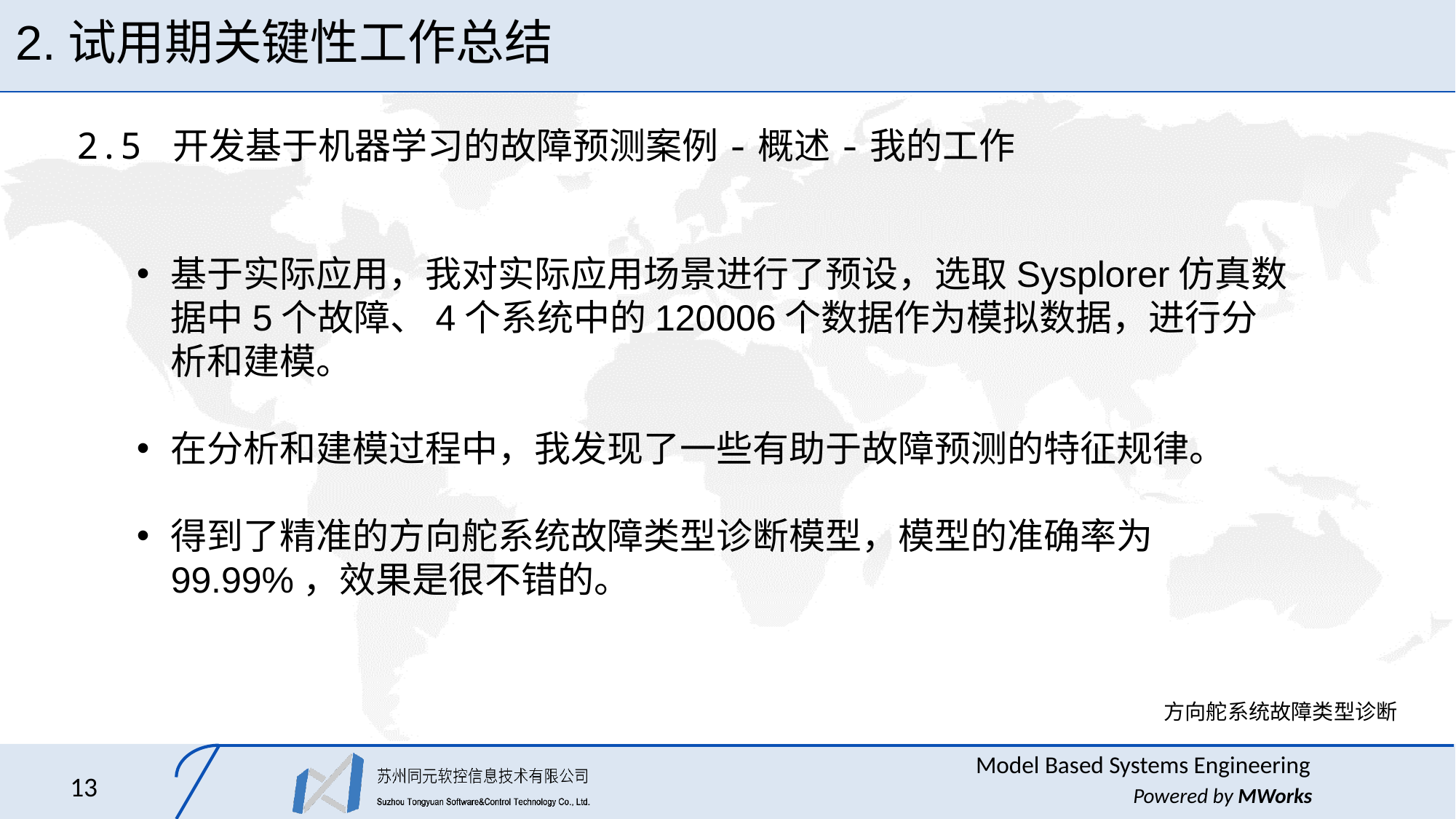

# 2.试用期关键性工作总结
2.5 开发基于机器学习的故障预测案例-概述-我的工作
基于实际应用，我对实际应用场景进行了预设，选取Sysplorer仿真数据中5个故障、4个系统中的120006个数据作为模拟数据，进行分析和建模。

在分析和建模过程中，我发现了一些有助于故障预测的特征规律。

得到了精准的方向舵系统故障类型诊断模型，模型的准确率为99.99%，效果是很不错的。

方向舵系统故障类型诊断